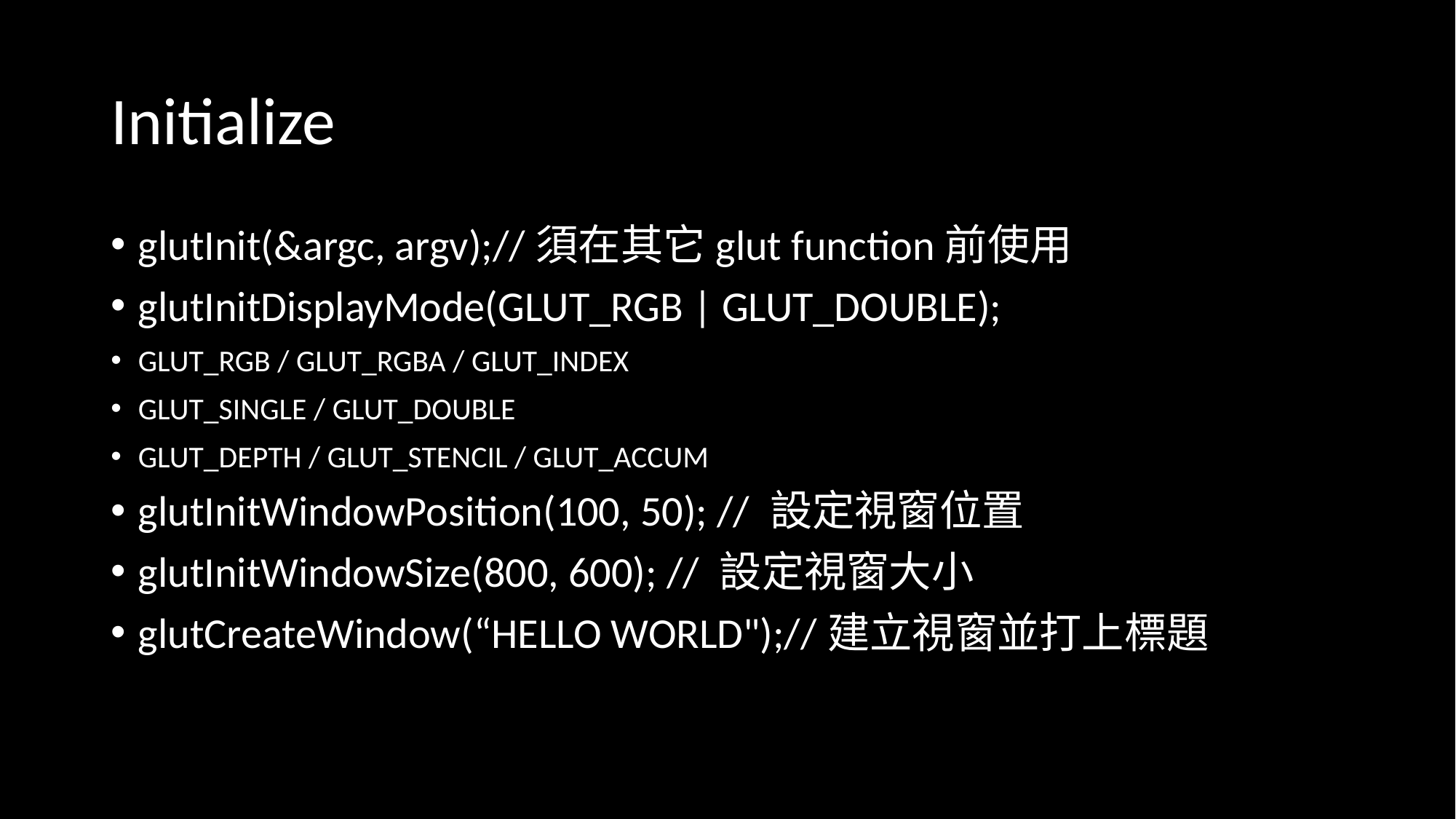

# Initialize
glutInit(&argc, argv);//須在其它glut function前使用
glutInitDisplayMode(GLUT_RGB | GLUT_DOUBLE);
GLUT_RGB / GLUT_RGBA / GLUT_INDEX
GLUT_SINGLE / GLUT_DOUBLE
GLUT_DEPTH / GLUT_STENCIL / GLUT_ACCUM
glutInitWindowPosition(100, 50); // 設定視窗位置
glutInitWindowSize(800, 600); // 設定視窗大小
glutCreateWindow(“HELLO WORLD");//建立視窗並打上標題